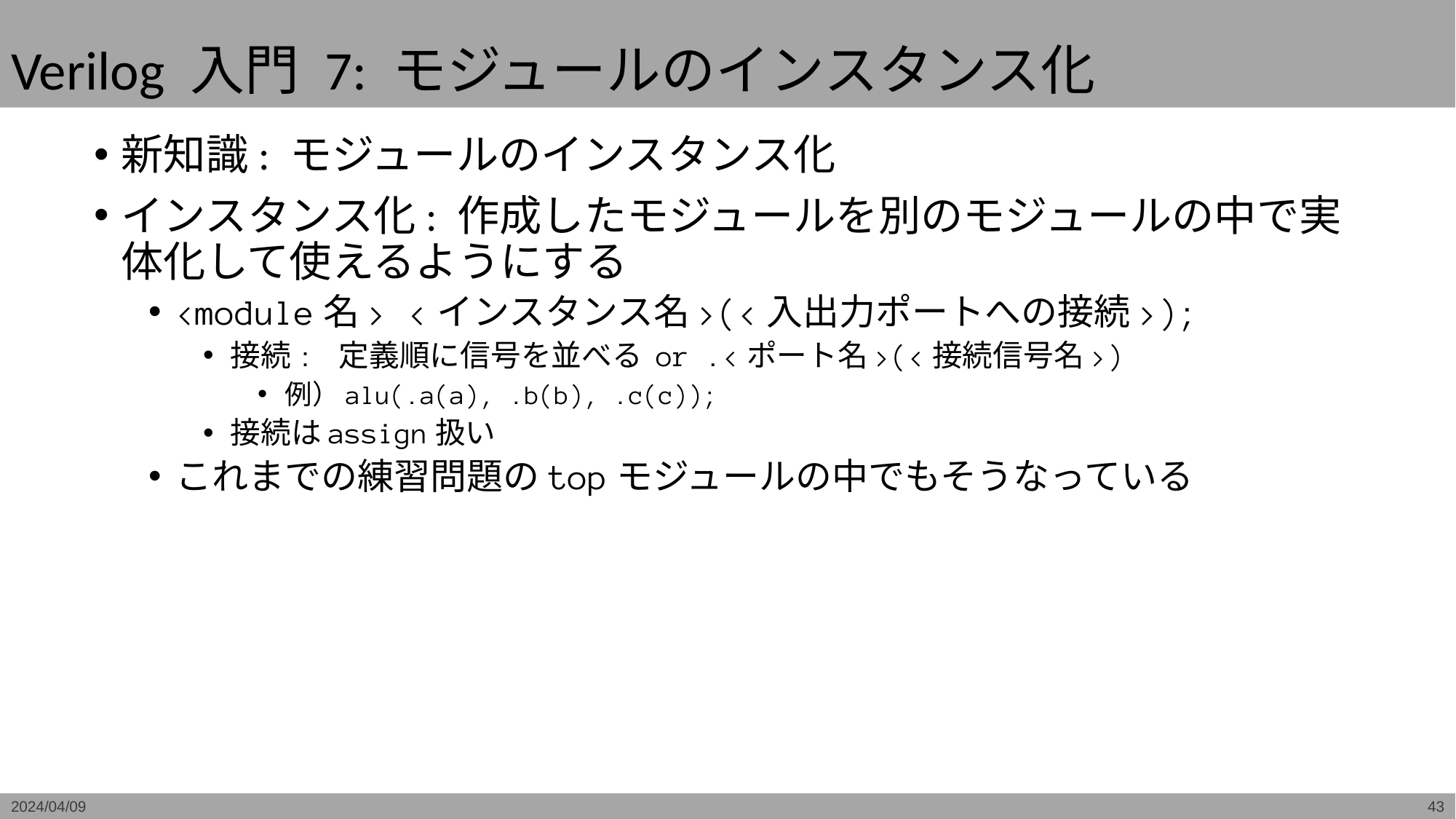

# Verilog 入門 7: モジュールのインスタンス化
新知識: モジュールのインスタンス化
インスタンス化: 作成したモジュールを別のモジュールの中で実体化して使えるようにする
<module名> <インスタンス名>(<入出力ポートへの接続>);
接続: 定義順に信号を並べる or .<ポート名>(<接続信号名>)
例）alu(.a(a), .b(b), .c(c));
接続はassign扱い
これまでの練習問題のtopモジュールの中でもそうなっている
2024/04/09
43